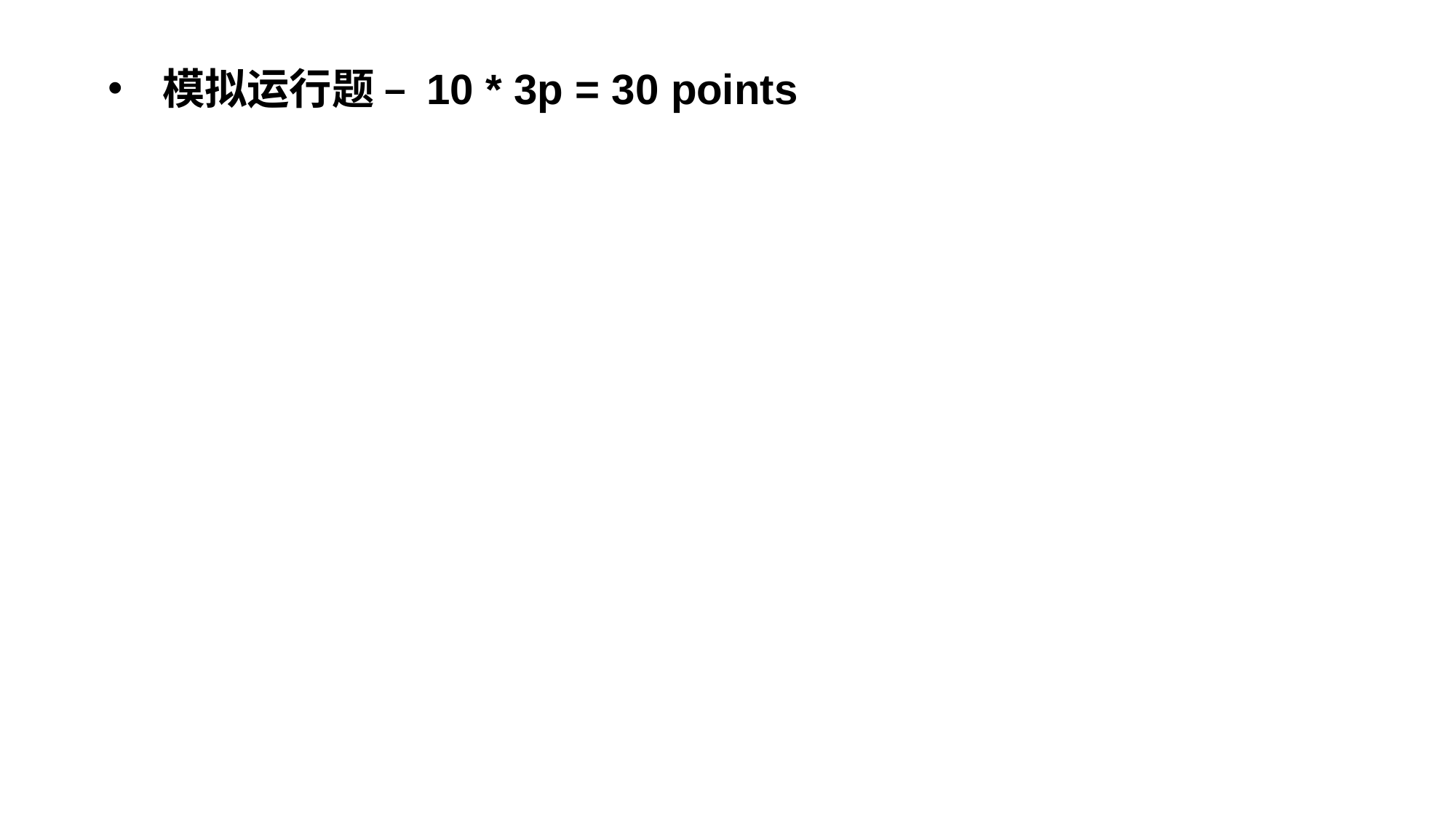

模拟运行题 – 10 * 3p = 30 points